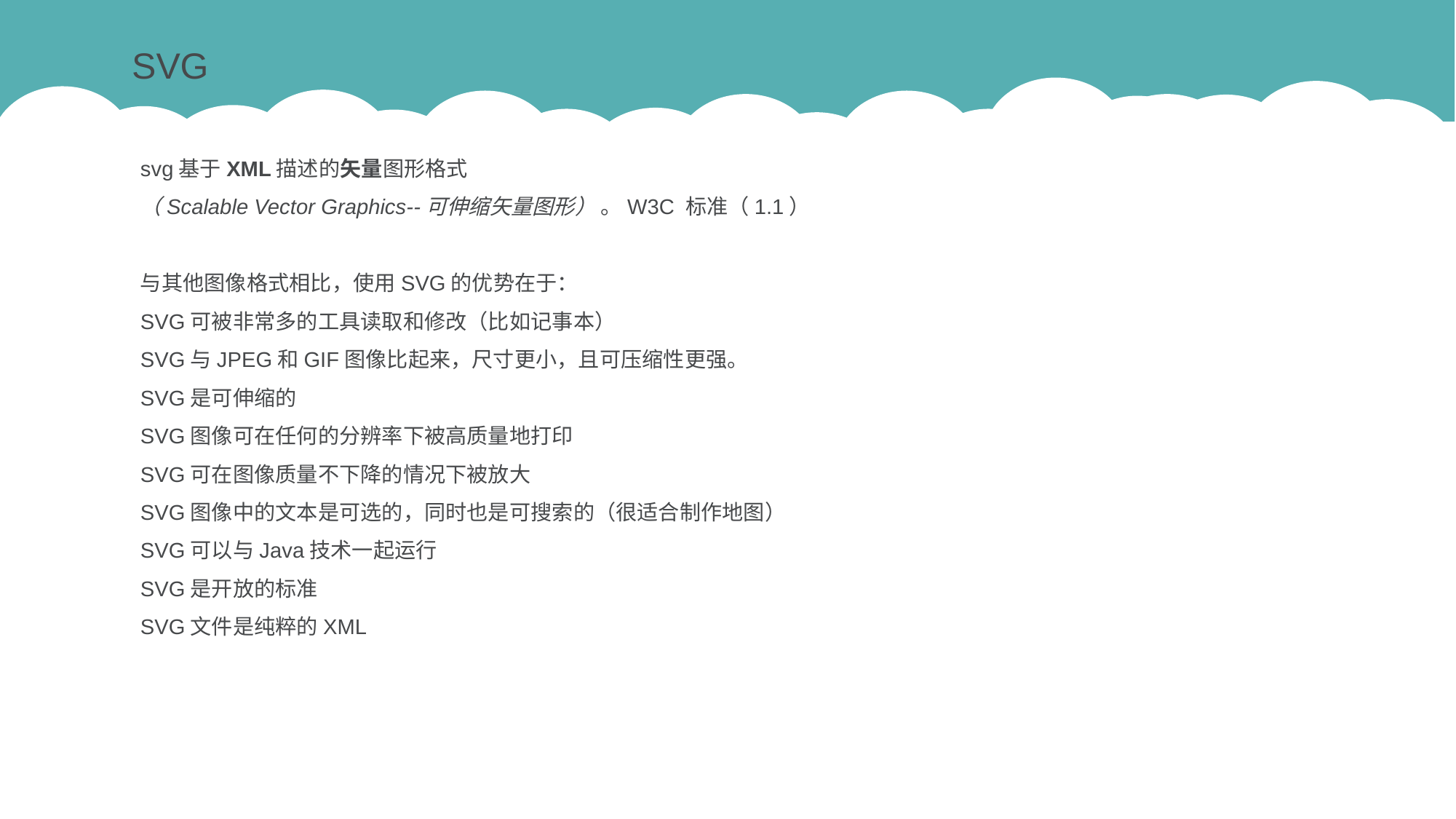

SVG
svg基于XML描述的矢量图形格式
（Scalable Vector Graphics--可伸缩矢量图形） 。W3C 标准（1.1）

与其他图像格式相比，使用SVG的优势在于：
SVG可被非常多的工具读取和修改（比如记事本）
SVG与JPEG和GIF图像比起来，尺寸更小，且可压缩性更强。
SVG是可伸缩的
SVG图像可在任何的分辨率下被高质量地打印
SVG可在图像质量不下降的情况下被放大
SVG图像中的文本是可选的，同时也是可搜索的（很适合制作地图）
SVG可以与Java技术一起运行
SVG是开放的标准
SVG文件是纯粹的XML